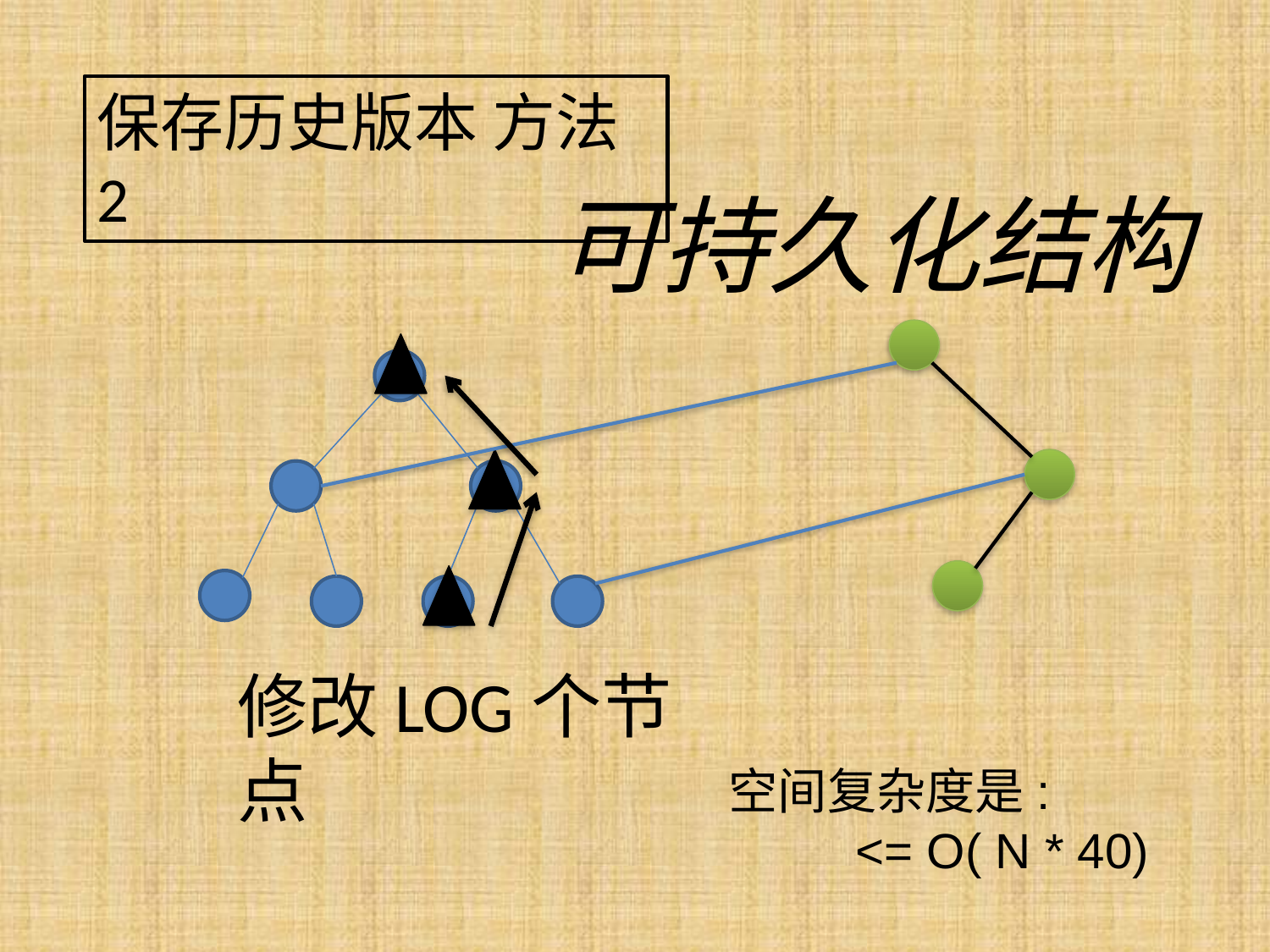

保存历史版本 方法2
可持久化结构

修改LOG个节点
空间复杂度是:
	<= O( N * 40)